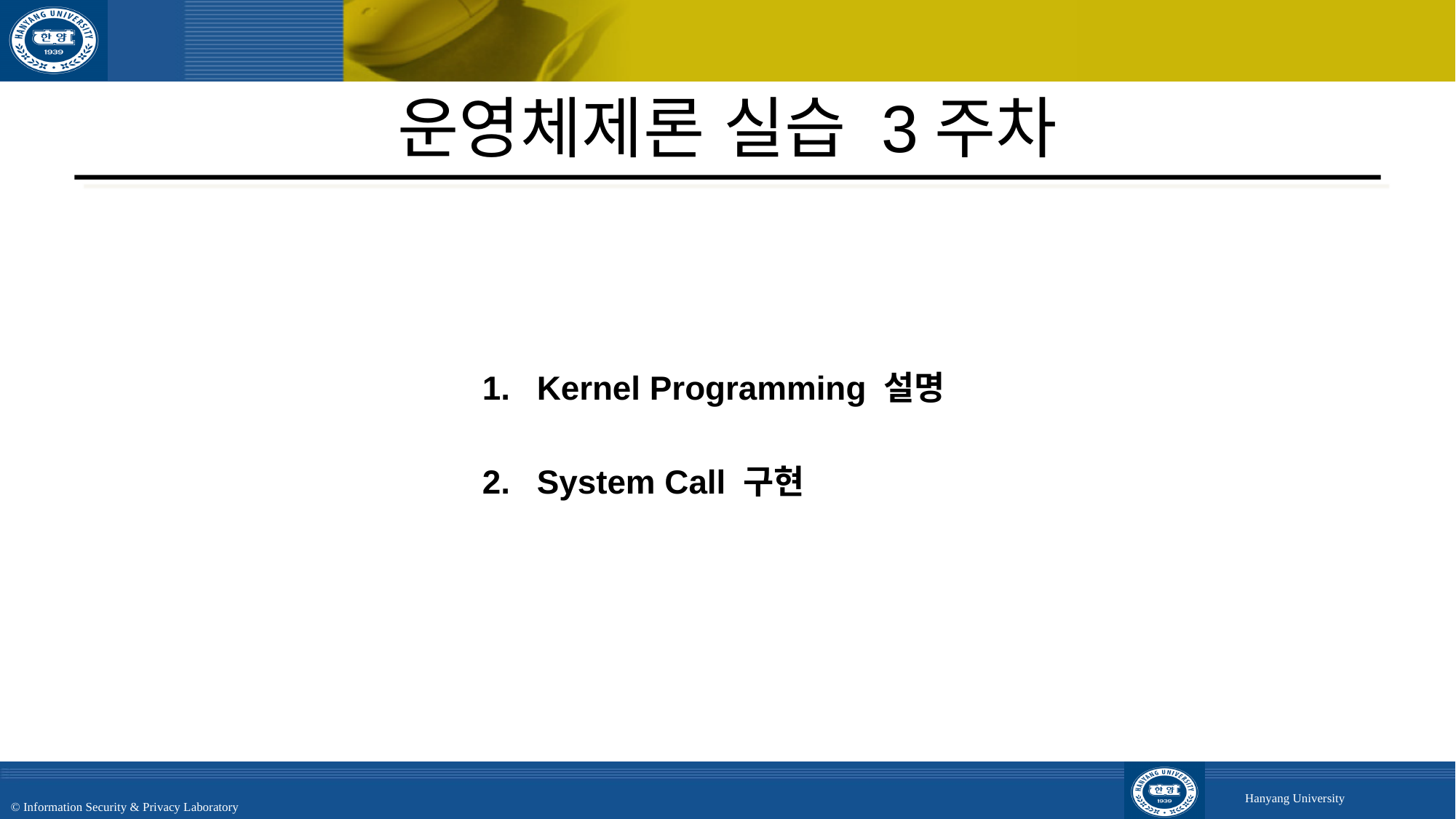

# 운영체제론 실습 3주차

Kernel Programming 설명

System Call 구현